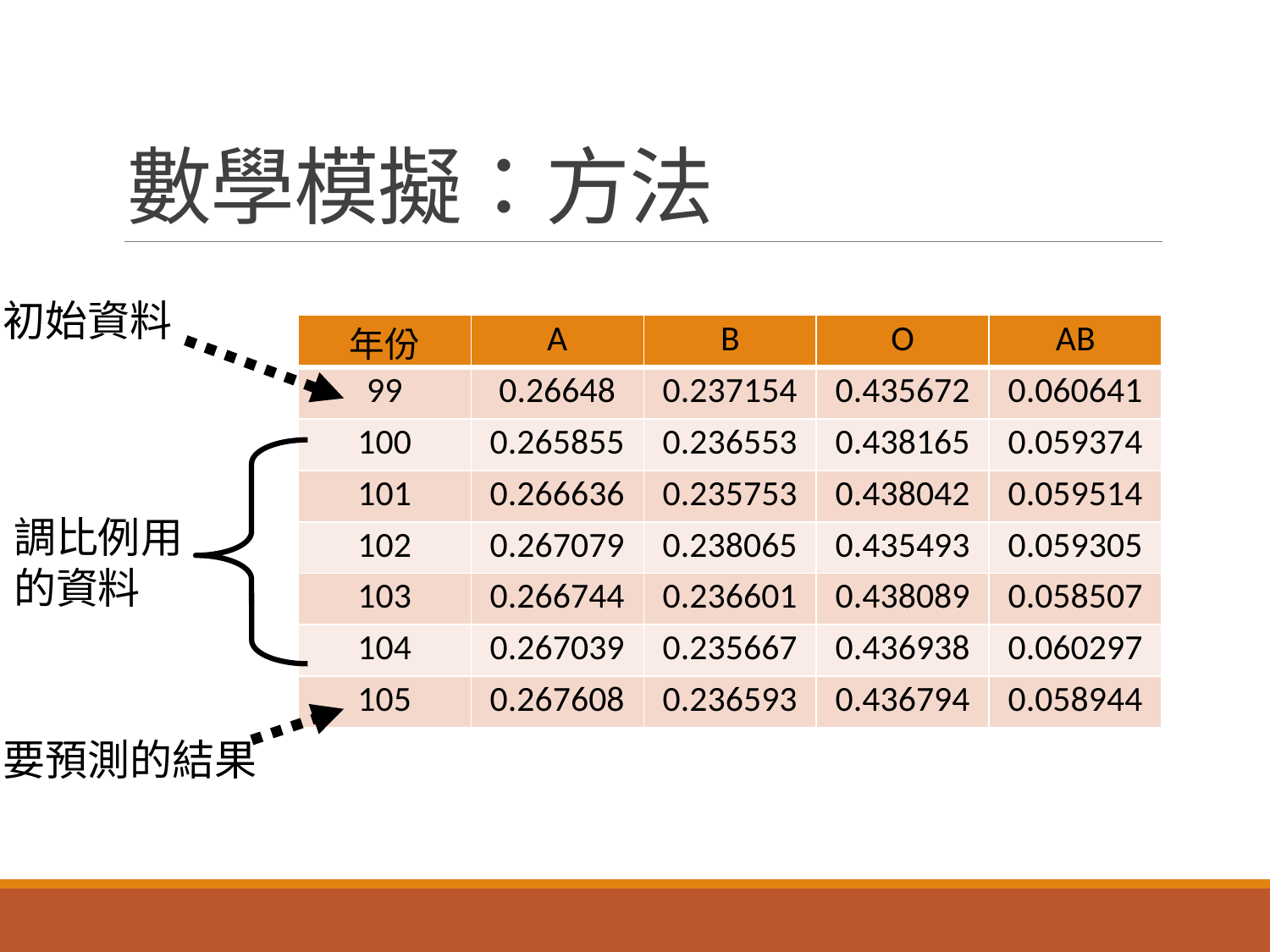

# 數學模擬：方法
初始資料
| 年份 | A | B | O | AB |
| --- | --- | --- | --- | --- |
| 99 | 0.26648 | 0.237154 | 0.435672 | 0.060641 |
| 100 | 0.265855 | 0.236553 | 0.438165 | 0.059374 |
| 101 | 0.266636 | 0.235753 | 0.438042 | 0.059514 |
| 102 | 0.267079 | 0.238065 | 0.435493 | 0.059305 |
| 103 | 0.266744 | 0.236601 | 0.438089 | 0.058507 |
| 104 | 0.267039 | 0.235667 | 0.436938 | 0.060297 |
| 105 | 0.267608 | 0.236593 | 0.436794 | 0.058944 |

調比例用
的資料
要預測的結果